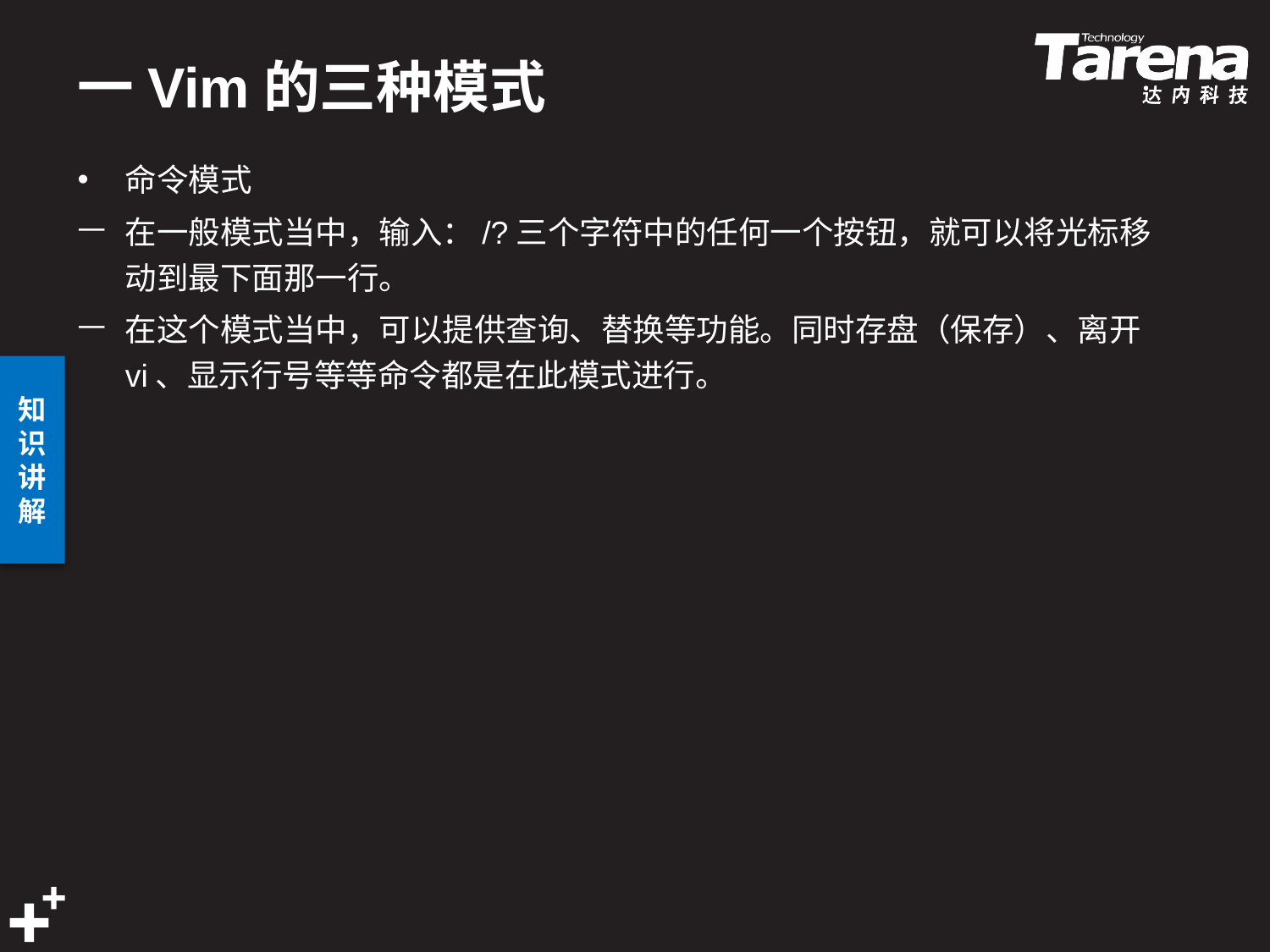

# 一Vim的三种模式
命令模式
在一般模式当中，输入：/?三个字符中的任何一个按钮，就可以将光标移动到最下面那一行。
在这个模式当中，可以提供查询、替换等功能。同时存盘（保存）、离开vi、显示行号等等命令都是在此模式进行。